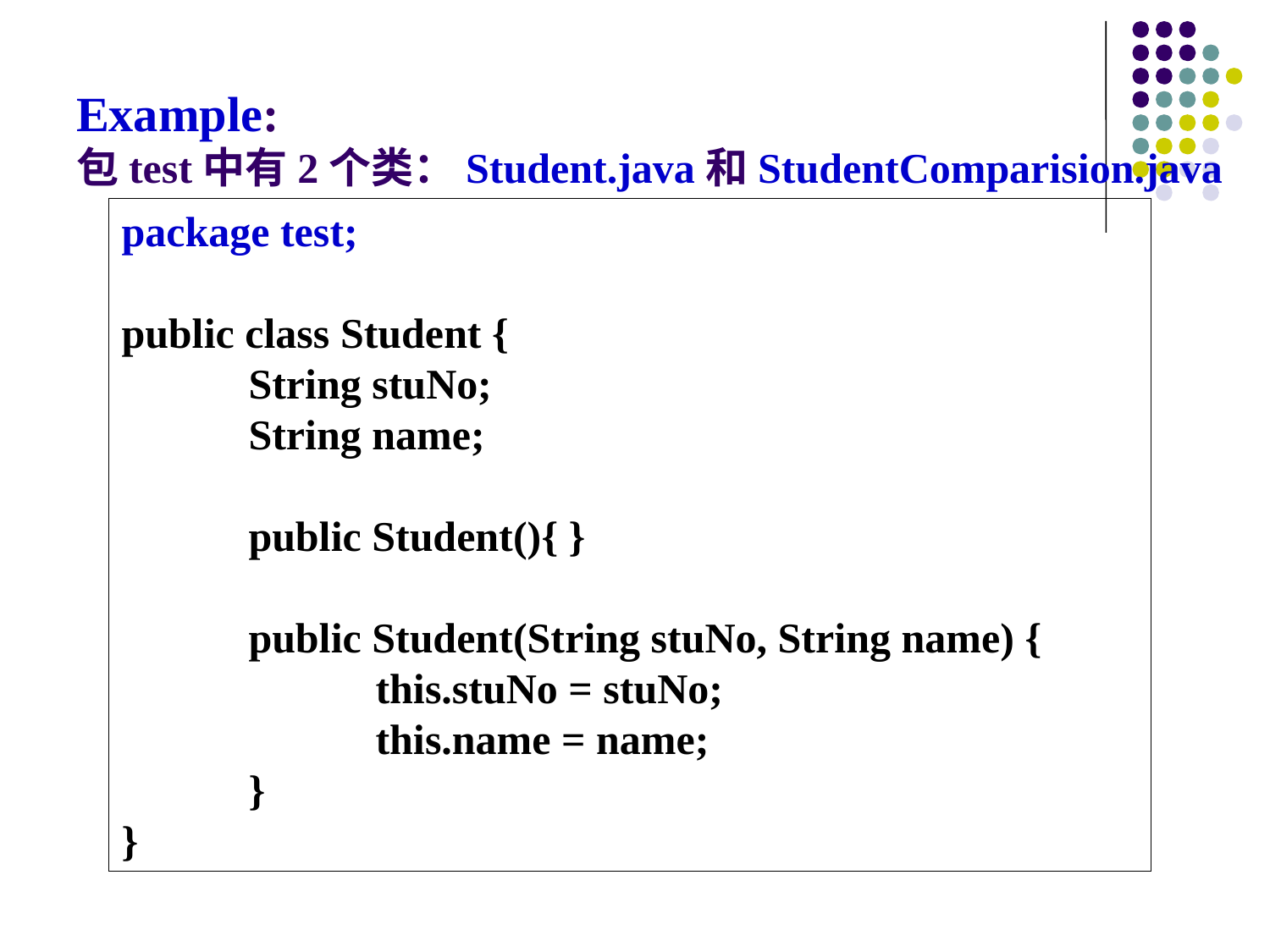

# Example: 包test中有2个类：Student.java和StudentComparision.java
package test;

public class Student {
	String stuNo;
	String name;

	public Student(){ }

	public Student(String stuNo, String name) {
		this.stuNo = stuNo;
		this.name = name;
	}
}